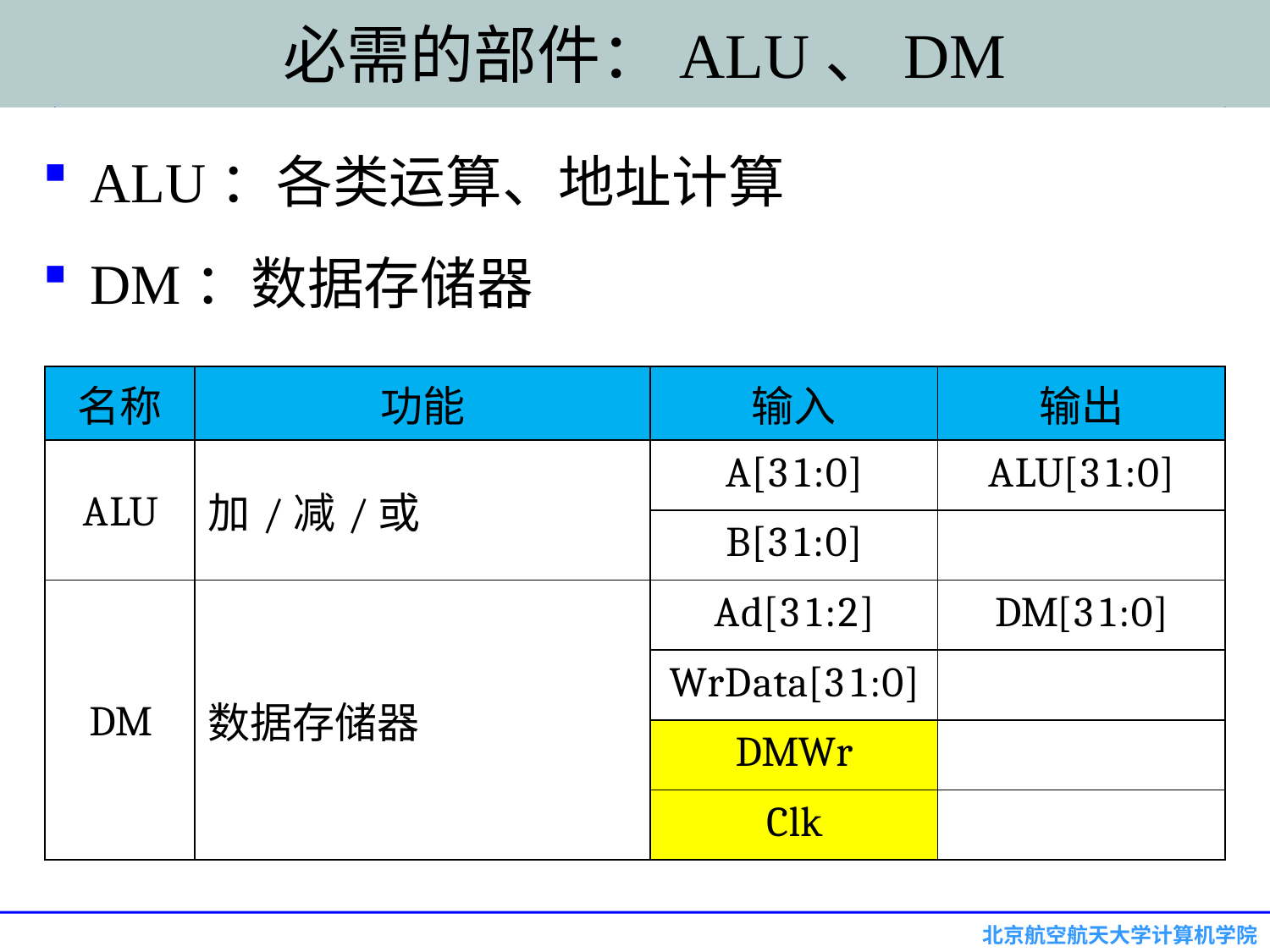

# 必需的部件：ALU、DM
ALU：各类运算、地址计算
DM：数据存储器
| 名称 | 功能 | 输入 | 输出 |
| --- | --- | --- | --- |
| ALU | 加/减/或 | A[31:0] | ALU[31:0] |
|  |  | B[31:0] |  |
| DM | 数据存储器 | Ad[31:2] | DM[31:0] |
|  |  | WrData[31:0] |  |
|  |  | DMWr |  |
|  |  | Clk |  |